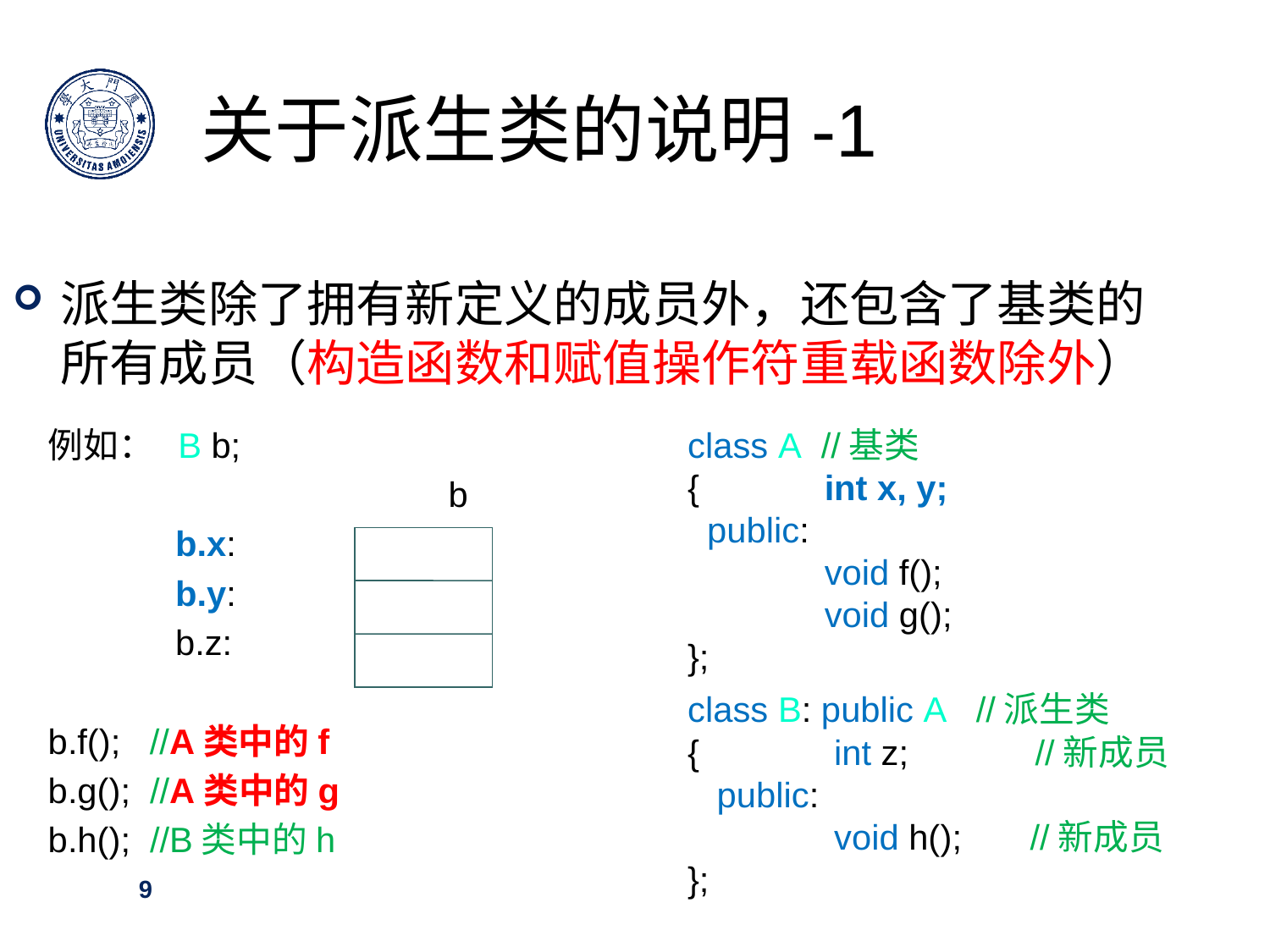

关于派生类的说明-1
派生类除了拥有新定义的成员外，还包含了基类的所有成员（构造函数和赋值操作符重载函数除外）

例如：  B b;
		                        b
	         b.x:
	         b.y:
	         b.z:

b.f();   //A类中的f
b.g();  //A类中的g
b.h();  //B类中的h
class A  //基类
{	 int x, y;
  public:
	 void f();
	 void g();
};
class B: public A   //派生类
{	  int z;             //新成员
   public:
	  void h();       //新成员
};

9